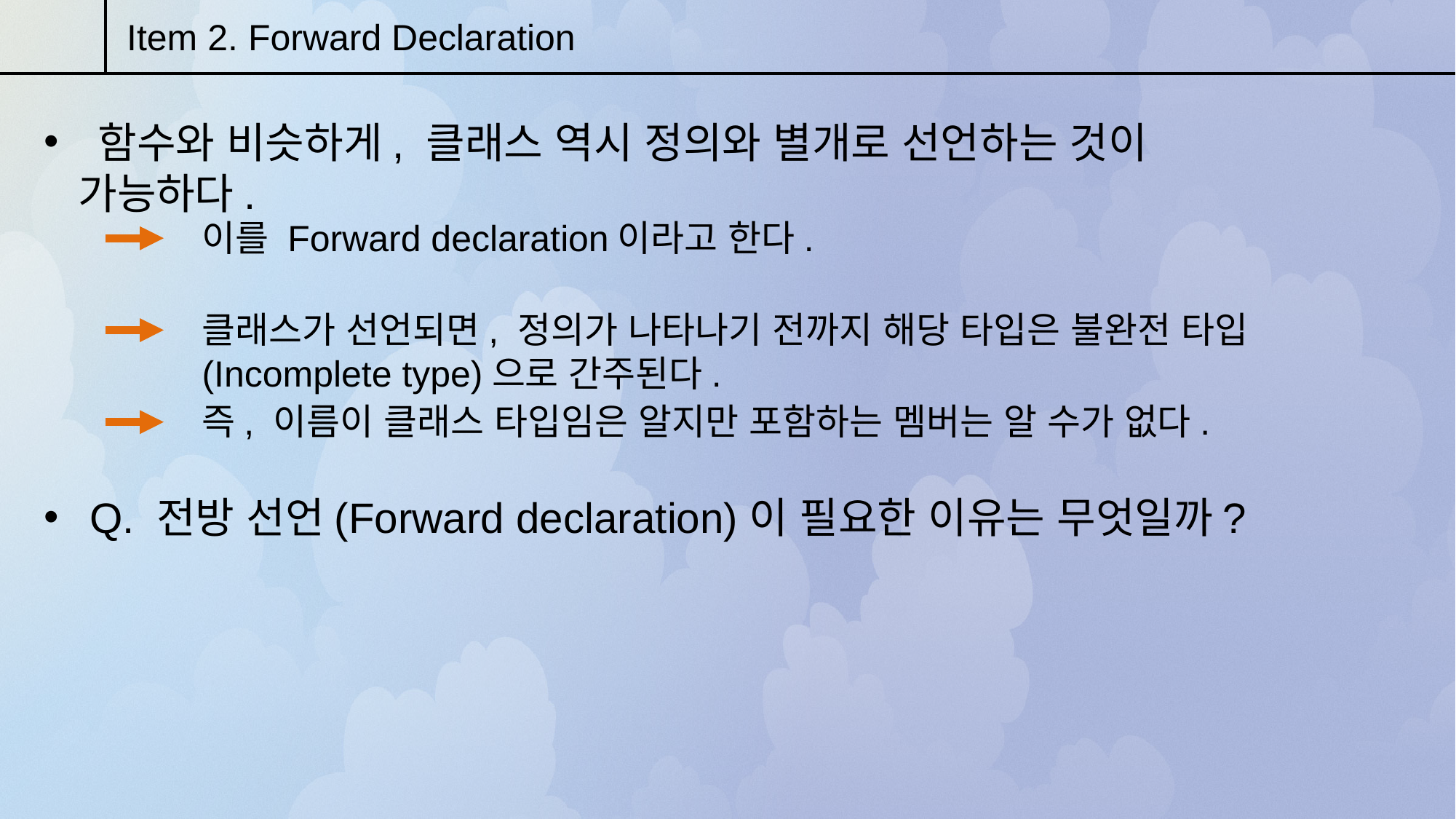

Item 2. Forward Declaration
 함수와 비슷하게, 클래스 역시 정의와 별개로 선언하는 것이 가능하다.
이를 Forward declaration이라고 한다.
클래스가 선언되면, 정의가 나타나기 전까지 해당 타입은 불완전 타입(Incomplete type)으로 간주된다.
즉, 이름이 클래스 타입임은 알지만 포함하는 멤버는 알 수가 없다.
 Q. 전방 선언(Forward declaration)이 필요한 이유는 무엇일까?